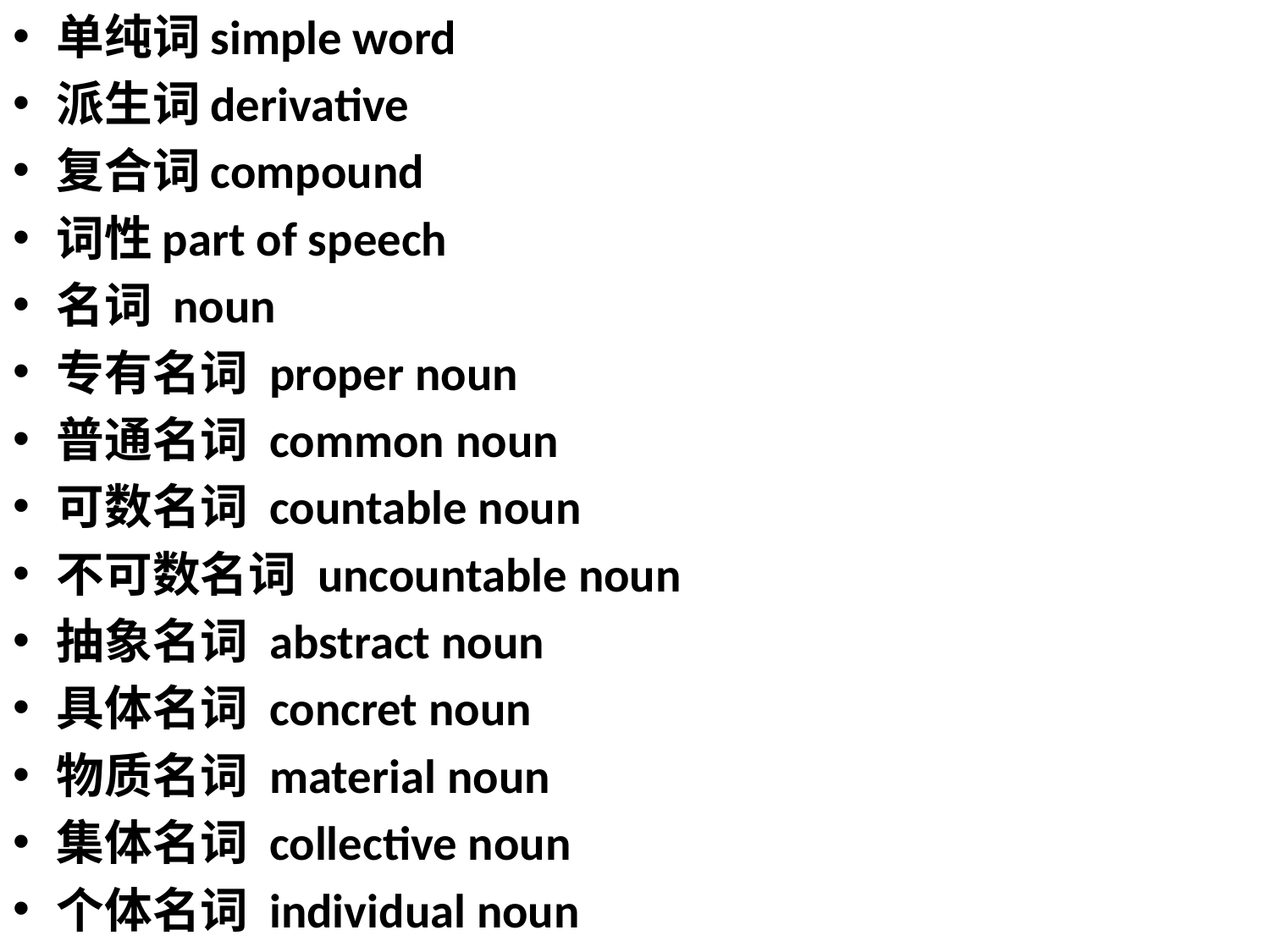

单纯词simple word
派生词derivative
复合词compound
词性part of speech
名词 noun
专有名词 proper noun
普通名词 common noun
可数名词 countable noun
不可数名词 uncountable noun
抽象名词 abstract noun
具体名词 concret noun
物质名词 material noun
集体名词 collective noun
个体名词 individual noun